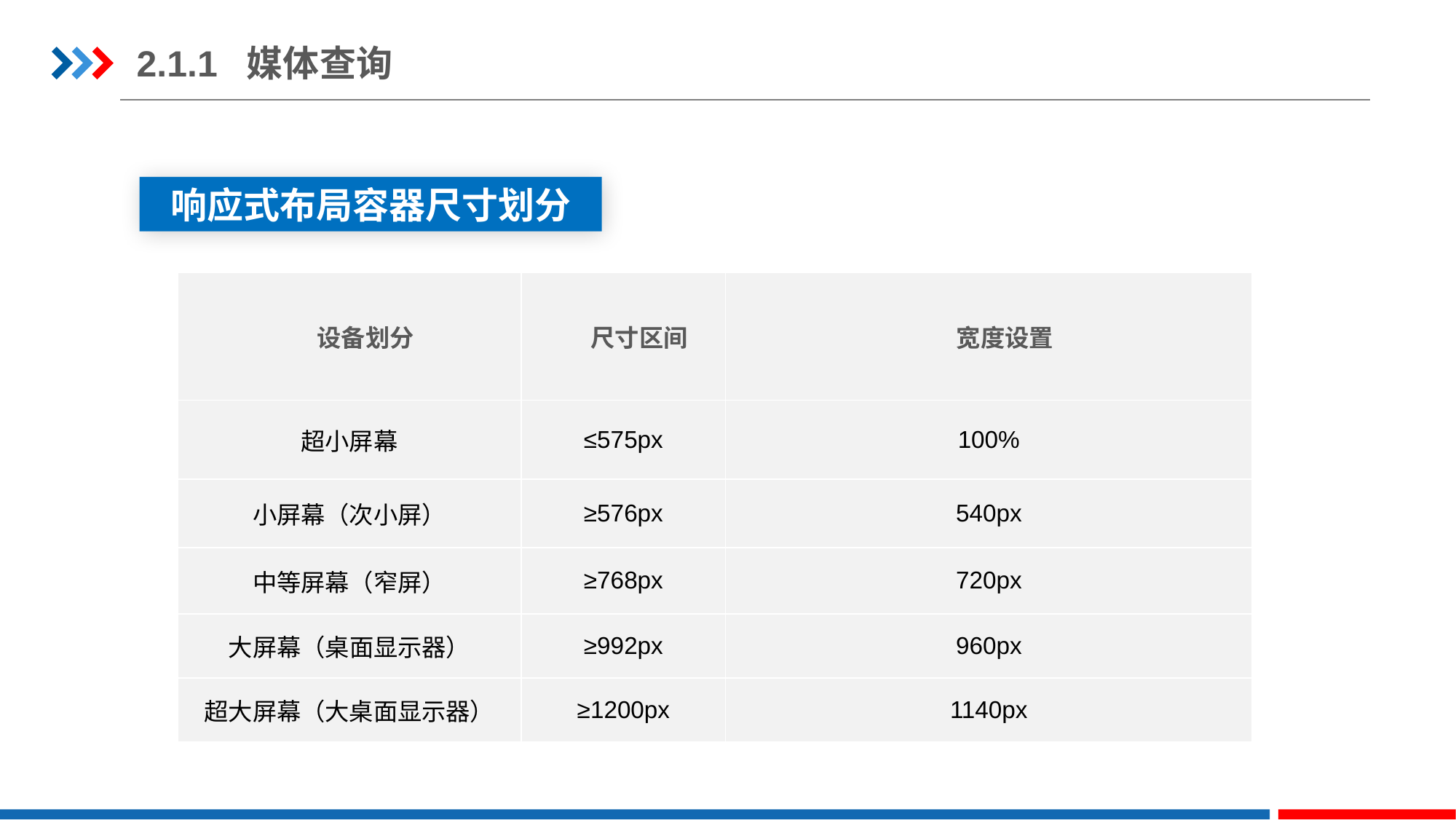

2.1.1  媒体查询
响应式布局容器尺寸划分
| 设备划分 | 尺寸区间 | 宽度设置 |
| --- | --- | --- |
| 超小屏幕 | ≤575px | 100% |
| 小屏幕（次小屏） | ≥576px | 540px |
| 中等屏幕（窄屏） | ≥768px | 720px |
| 大屏幕（桌面显示器） | ≥992px | 960px |
| 超大屏幕（大桌面显示器） | ≥1200px | 1140px |